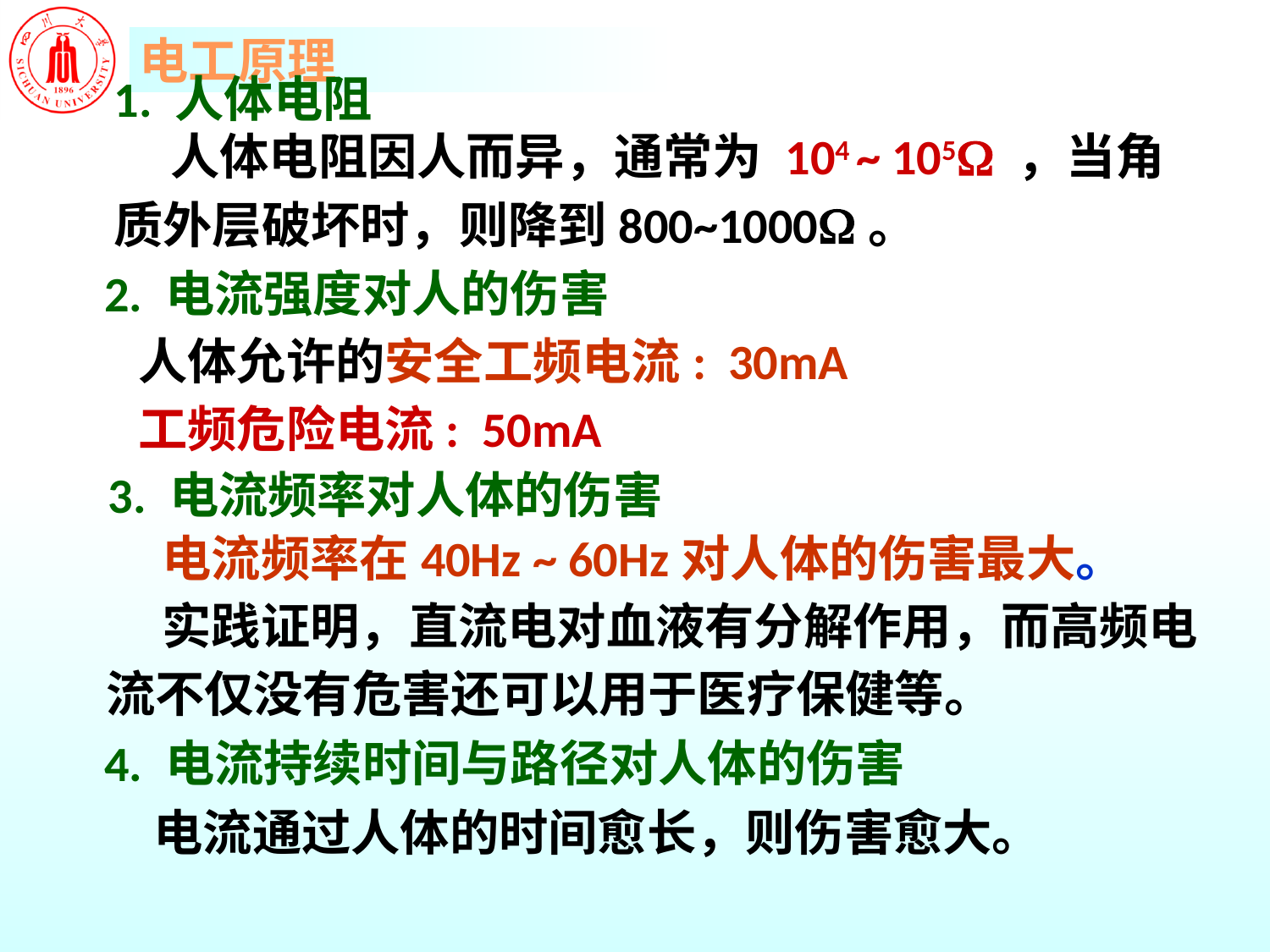

# 1. 人体电阻
    人体电阻因人而异，通常为 104 ~ 105Ω ，当角质外层破坏时，则降到800~1000Ω。
2. 电流强度对人的伤害
人体允许的安全工频电流:  30mA
工频危险电流:  50mA
3. 电流频率对人体的伤害
    电流频率在40Hz ~ 60Hz对人体的伤害最大。
    实践证明，直流电对血液有分解作用，而高频电流不仅没有危害还可以用于医疗保健等。
4. 电流持续时间与路径对人体的伤害
    电流通过人体的时间愈长，则伤害愈大。